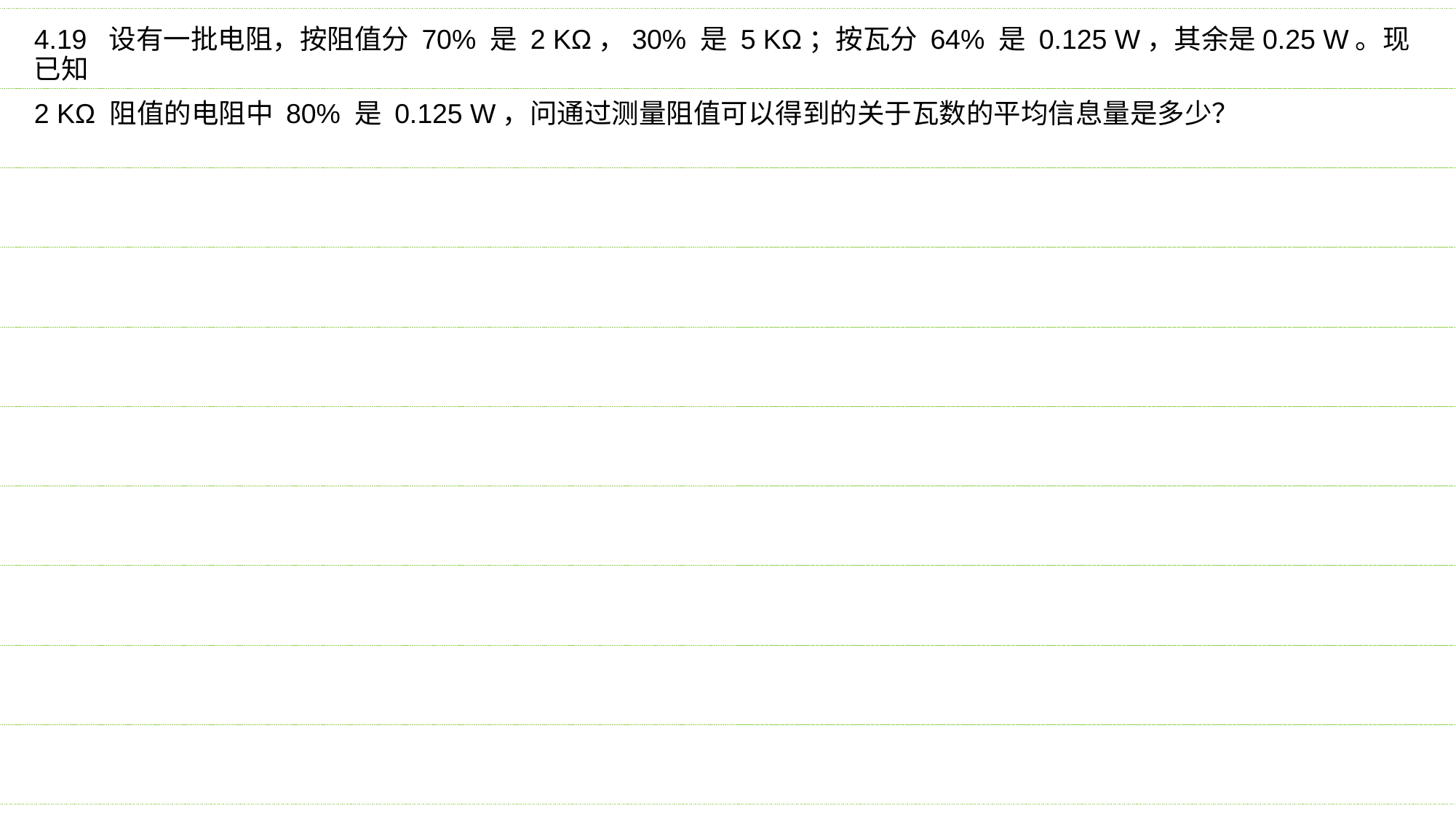

4.19  设有一批电阻，按阻值分 70% 是 2 KΩ，30% 是 5 KΩ；按瓦分 64% 是 0.125 W，其余是0.25 W。现已知
2 KΩ 阻值的电阻中 80% 是 0.125 W，问通过测量阻值可以得到的关于瓦数的平均信息量是多少？